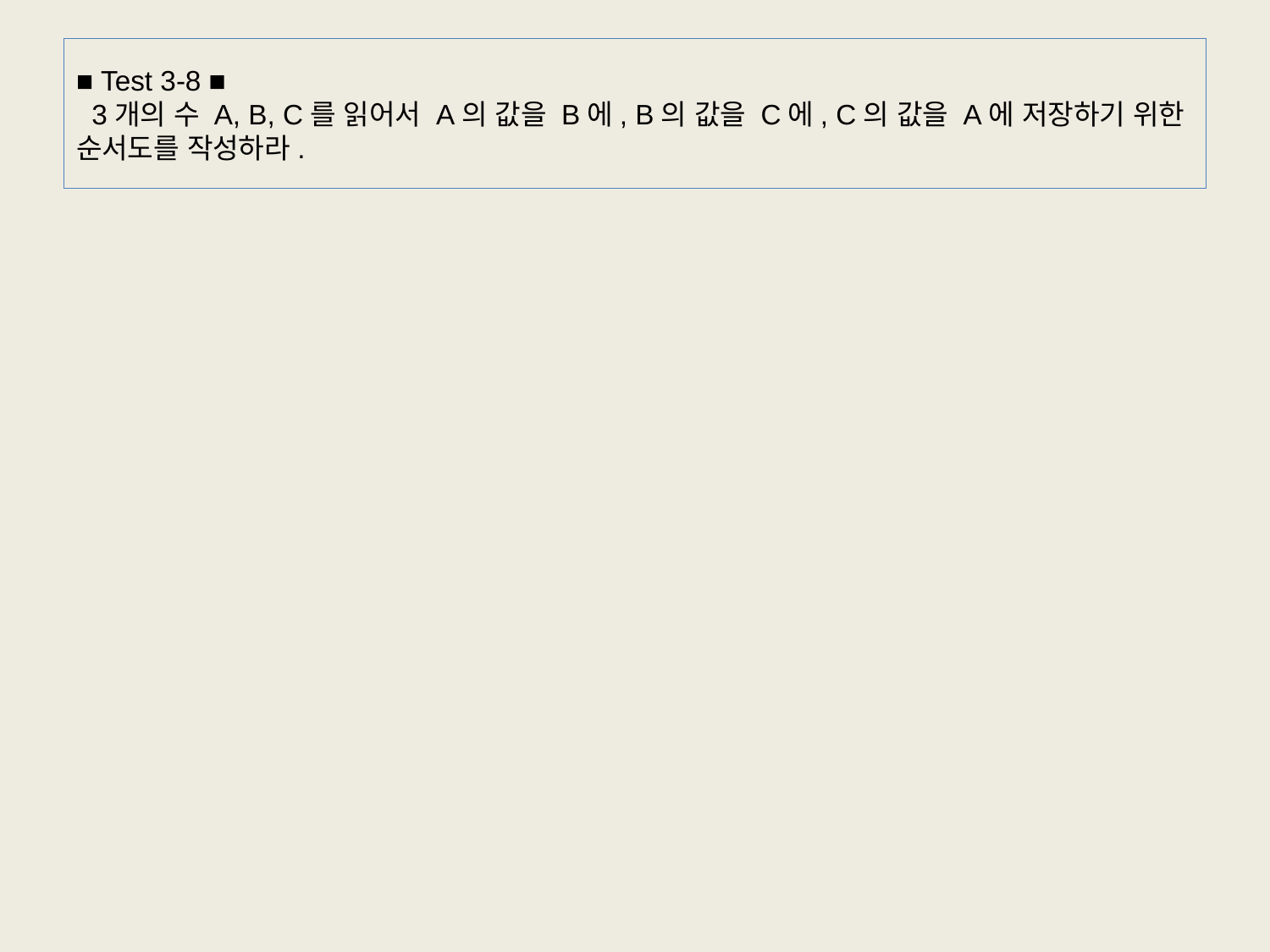

# ■ Test 3-8 ■   3개의 수 A, B, C를 읽어서 A의 값을 B에, B의 값을 C에, C의 값을 A에 저장하기 위한 순서도를 작성하라.